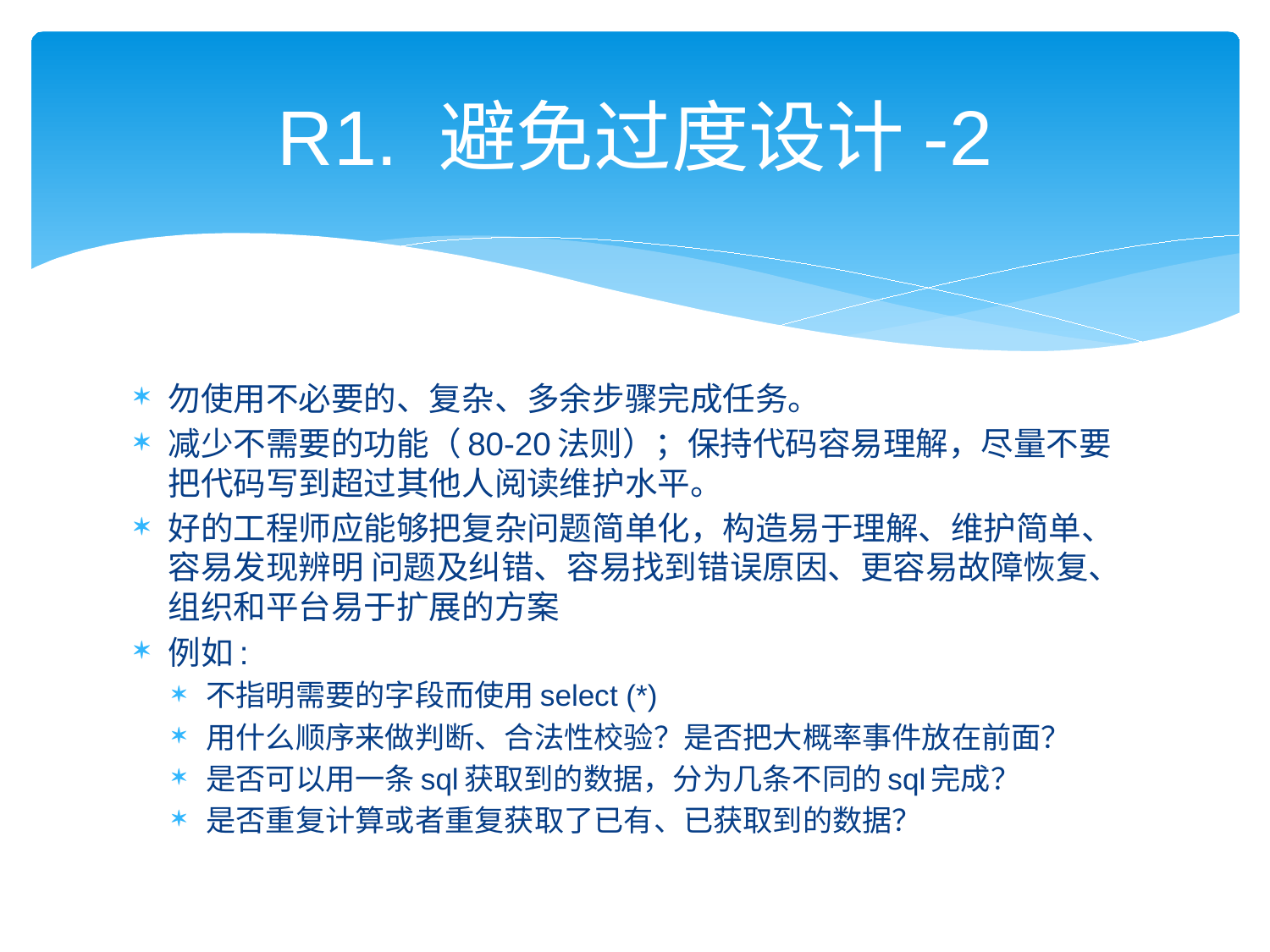

# R1. 避免过度设计-2
勿使用不必要的、复杂、多余步骤完成任务。
减少不需要的功能（80-20法则）；保持代码容易理解，尽量不要把代码写到超过其他人阅读维护水平。
好的工程师应能够把复杂问题简单化，构造易于理解、维护简单、容易发现辨明 问题及纠错、容易找到错误原因、更容易故障恢复、组织和平台易于扩展的方案
例如:
不指明需要的字段而使用select (*)
用什么顺序来做判断、合法性校验？是否把大概率事件放在前面？
是否可以用一条sql获取到的数据，分为几条不同的sql完成？
是否重复计算或者重复获取了已有、已获取到的数据？